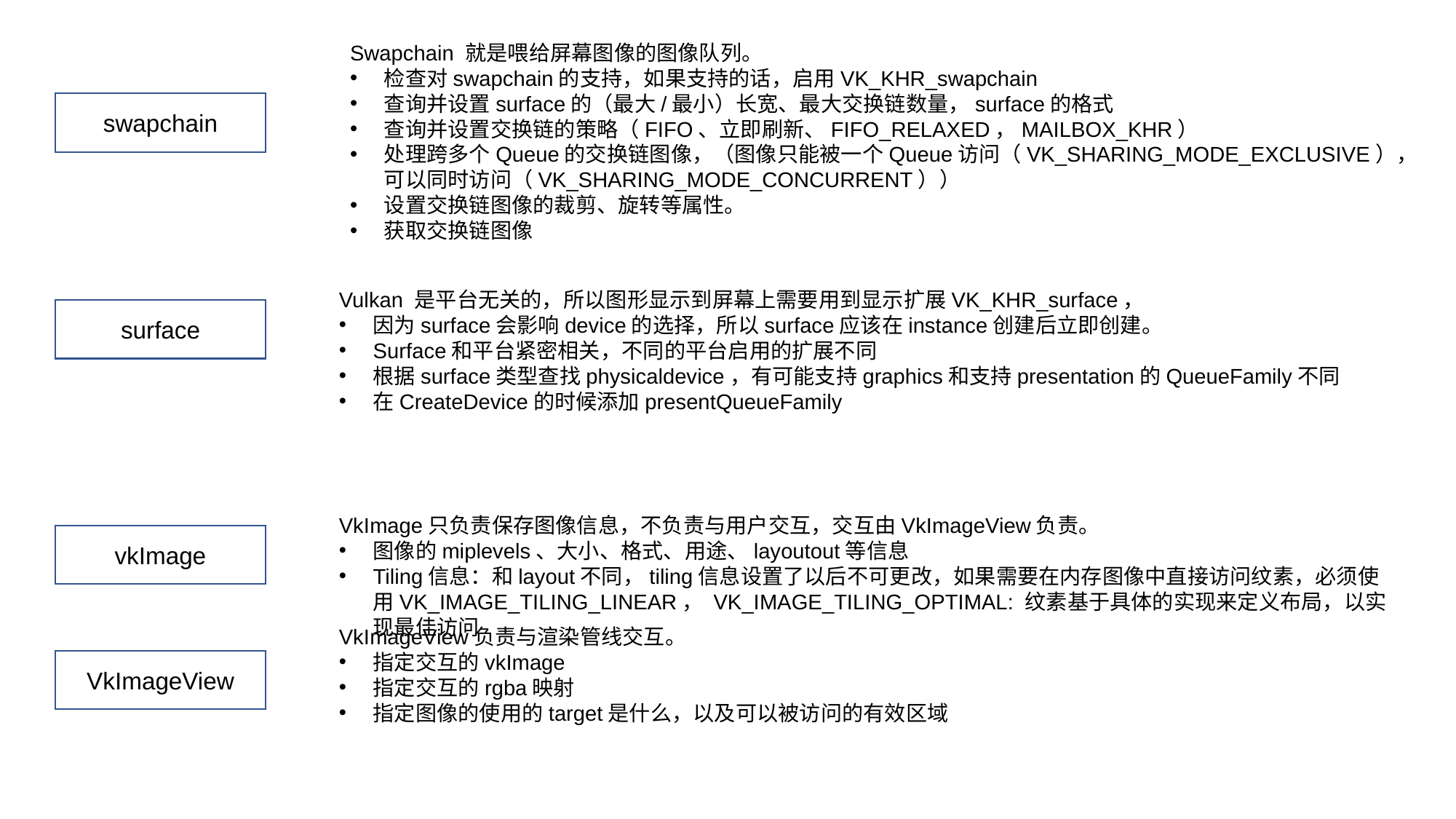

Swapchain 就是喂给屏幕图像的图像队列。
检查对swapchain的支持，如果支持的话，启用VK_KHR_swapchain
查询并设置surface的（最大/最小）长宽、最大交换链数量，surface的格式
查询并设置交换链的策略（FIFO、立即刷新、FIFO_RELAXED，MAILBOX_KHR）
处理跨多个Queue的交换链图像，（图像只能被一个Queue访问（VK_SHARING_MODE_EXCLUSIVE），可以同时访问（VK_SHARING_MODE_CONCURRENT））
设置交换链图像的裁剪、旋转等属性。
获取交换链图像
swapchain
Vulkan 是平台无关的，所以图形显示到屏幕上需要用到显示扩展VK_KHR_surface，
因为surface会影响device的选择，所以surface应该在instance创建后立即创建。
Surface和平台紧密相关，不同的平台启用的扩展不同
根据surface类型查找physicaldevice，有可能支持graphics和支持presentation的QueueFamily不同
在CreateDevice的时候添加presentQueueFamily
surface
VkImage只负责保存图像信息，不负责与用户交互，交互由VkImageView负责。
图像的miplevels、大小、格式、用途、layoutout等信息
Tiling信息：和layout不同，tiling信息设置了以后不可更改，如果需要在内存图像中直接访问纹素，必须使用VK_IMAGE_TILING_LINEAR， VK_IMAGE_TILING_OPTIMAL: 纹素基于具体的实现来定义布局，以实现最佳访问

vkImage
VkImageView负责与渲染管线交互。
指定交互的vkImage
指定交互的rgba映射
指定图像的使用的target是什么，以及可以被访问的有效区域
VkImageView